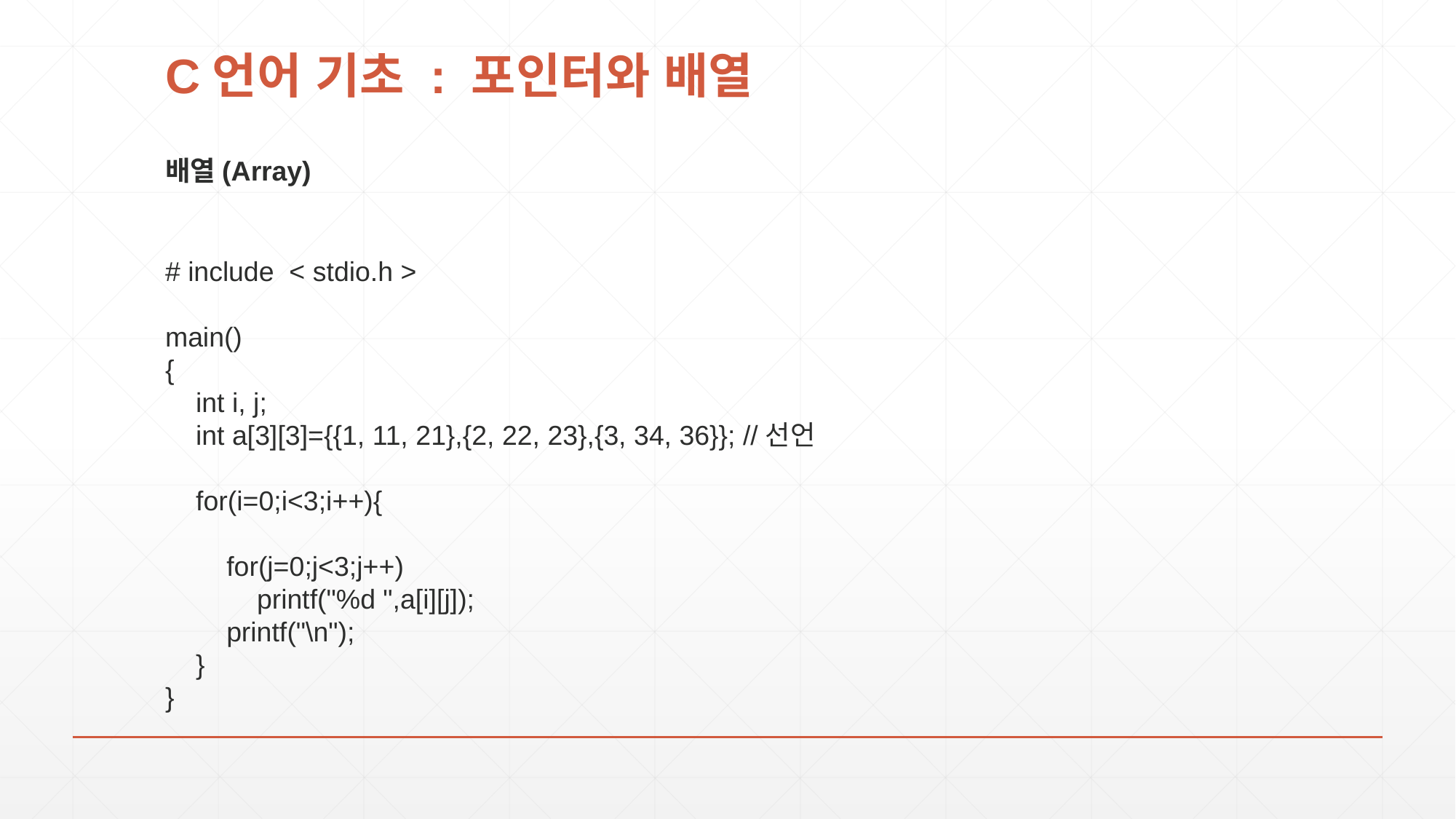

# C언어 기초 : 포인터와 배열
배열(Array)
# include  < stdio.h >

main()
{
    int i, j;
    int a[3][3]={{1, 11, 21},{2, 22, 23},{3, 34, 36}}; //선언

    for(i=0;i<3;i++){

        for(j=0;j<3;j++)
            printf("%d ",a[i][j]);
        printf("\n");
    }
}